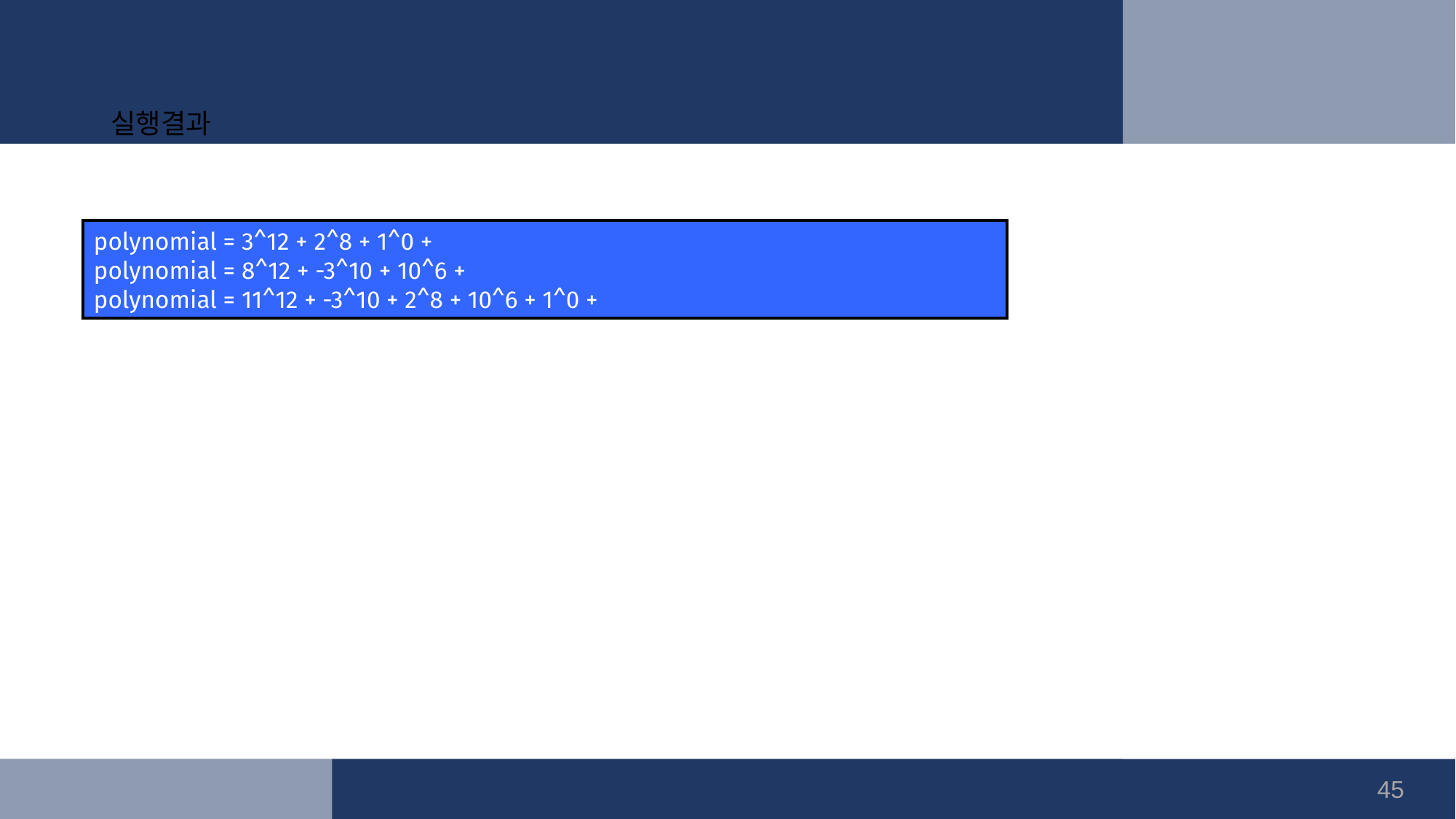

# 실행결과
polynomial = 3^12 + 2^8 + 1^0 +
polynomial = 8^12 + -3^10 + 10^6 +
polynomial = 11^12 + -3^10 + 2^8 + 10^6 + 1^0 +
45